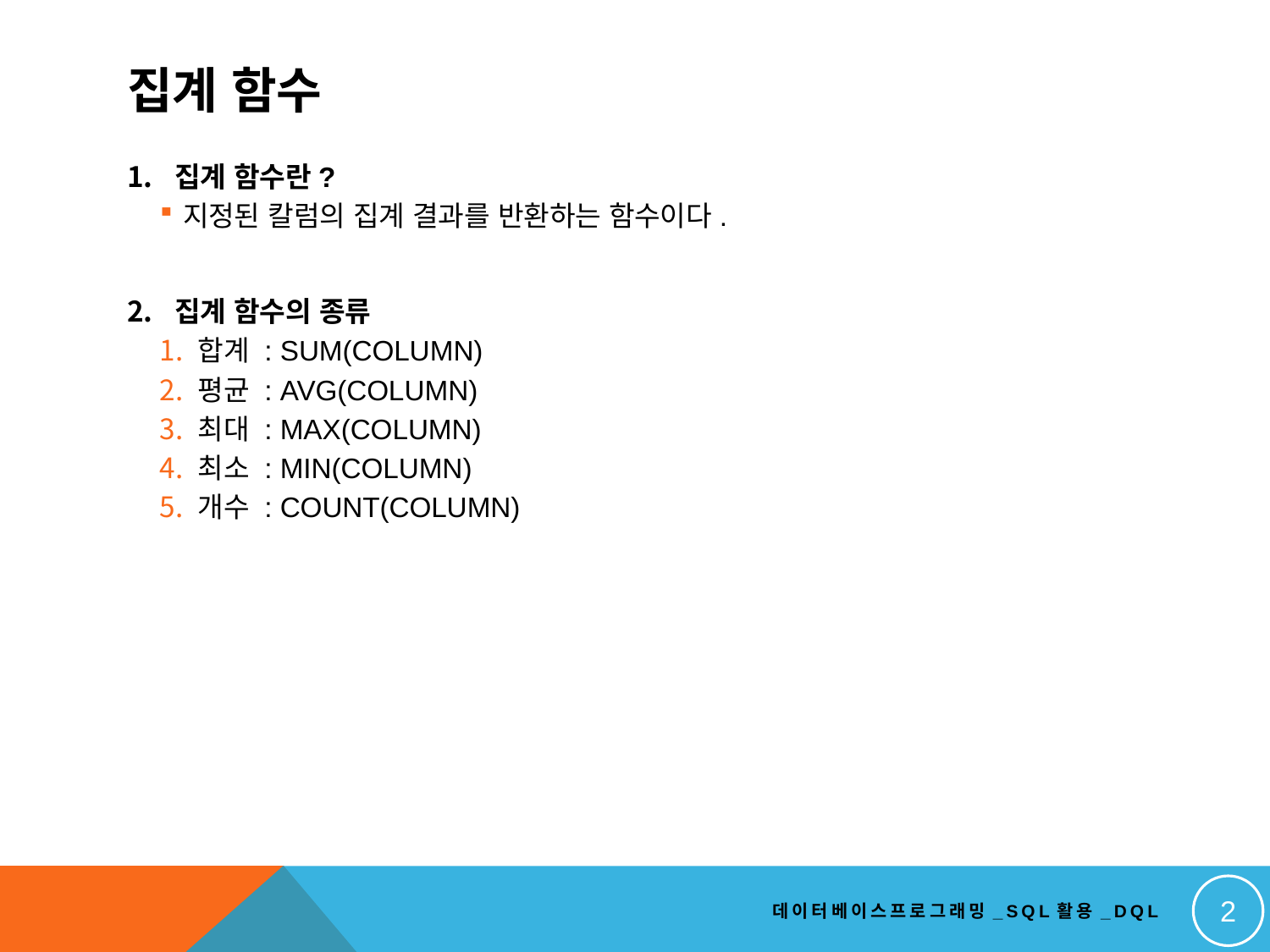

# 집계 함수
집계 함수란?
지정된 칼럼의 집계 결과를 반환하는 함수이다.

집계 함수의 종류
 합계 : SUM(COLUMN)
 평균 : AVG(COLUMN)
 최대 : MAX(COLUMN)
 최소 : MIN(COLUMN)
 개수 : COUNT(COLUMN)
2
데이터베이스프로그래밍_SQL활용_DQL